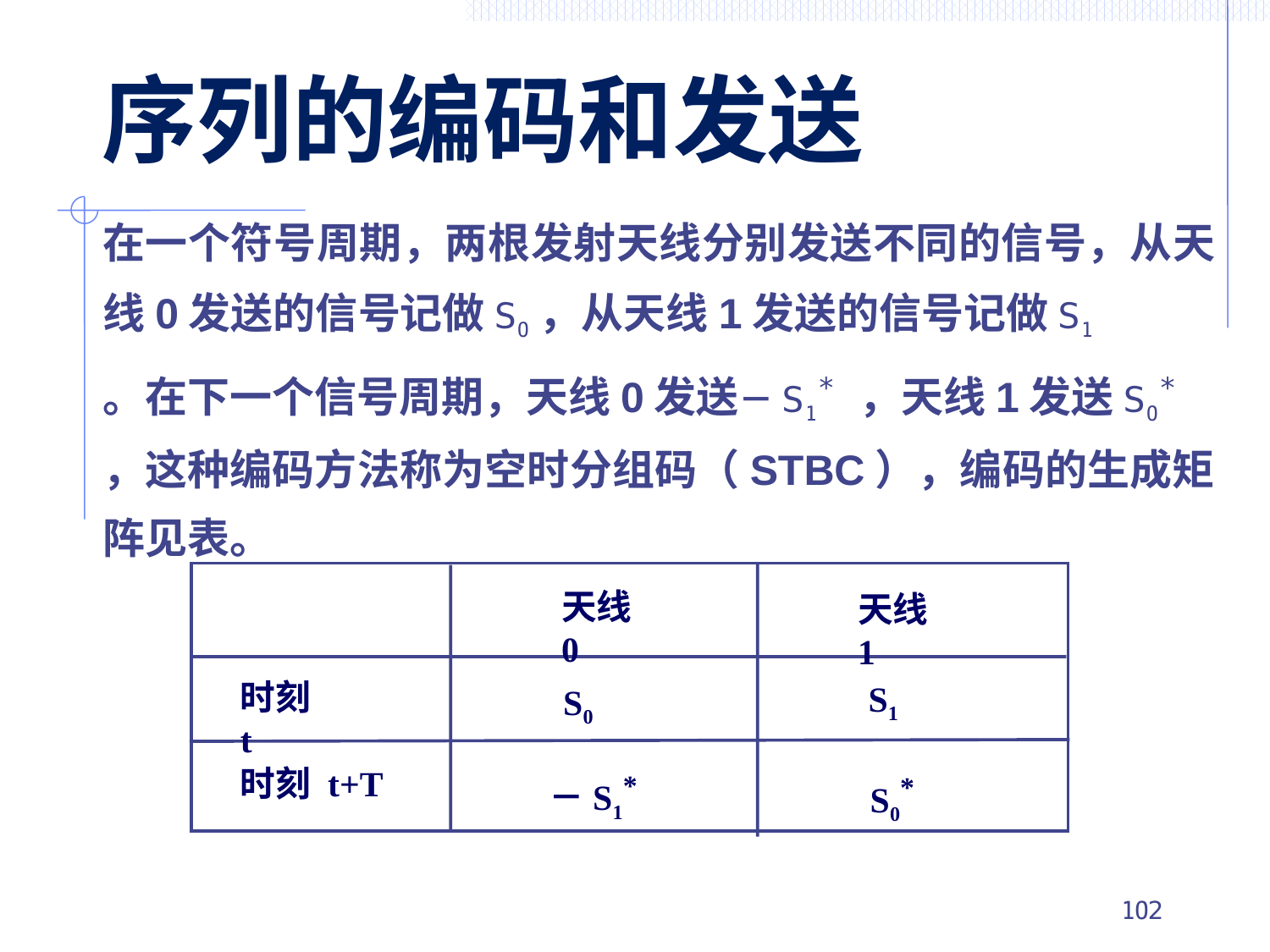

# 序列的编码和发送
在一个符号周期，两根发射天线分别发送不同的信号，从天线0发送的信号记做S0，从天线1发送的信号记做S1
。在下一个信号周期，天线0发送－S1* ，天线1发送S0*
，这种编码方法称为空时分组码（STBC），编码的生成矩阵见表。

天线0
天线1

时刻 t
S1
S0

时刻 t+T
－S1*
S0*
102